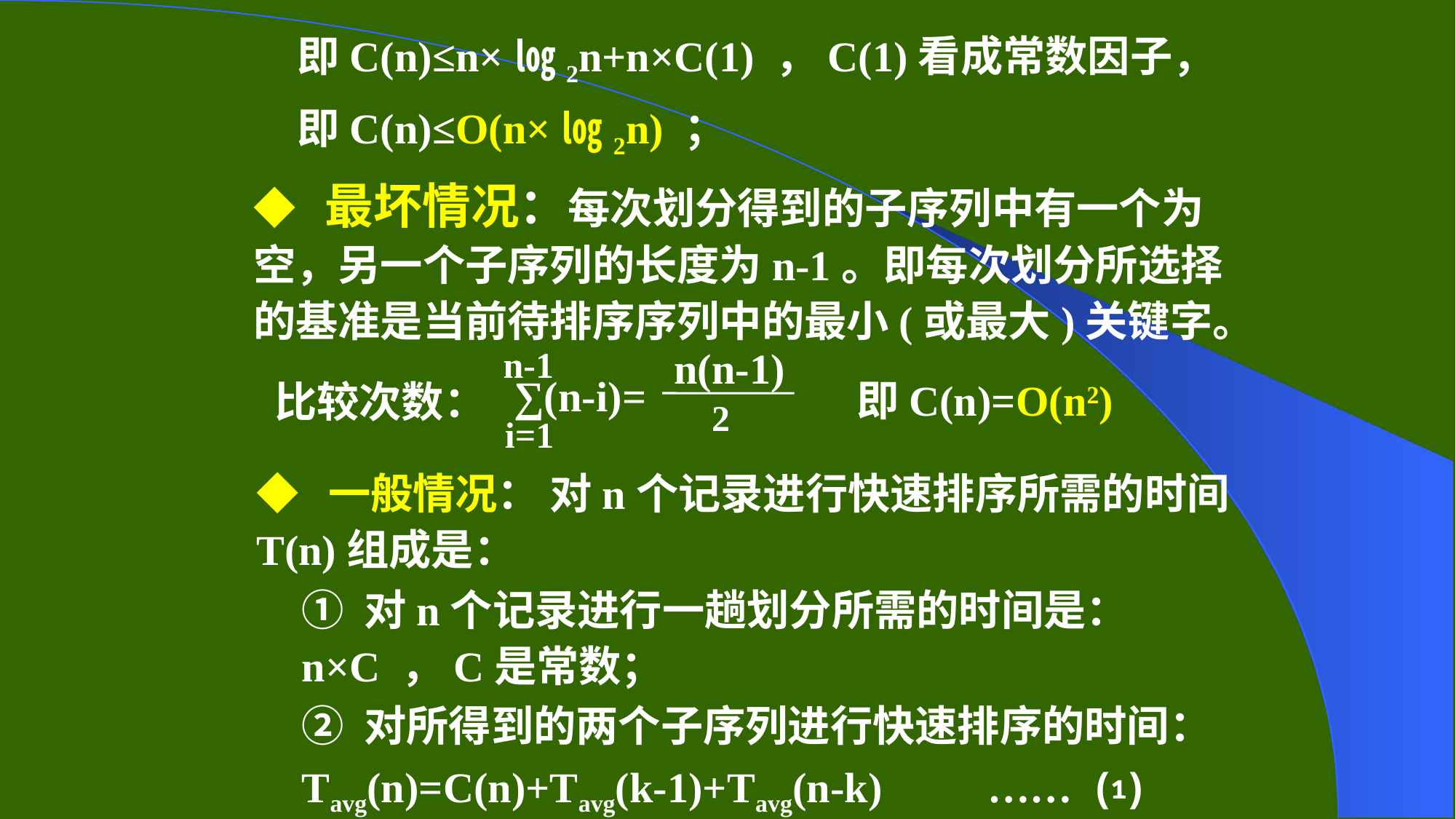

即C(n)≤n×㏒2n+n×C(1) ，C(1)看成常数因子，
即C(n)≤O(n×㏒2n) ；
◆  最坏情况：每次划分得到的子序列中有一个为空，另一个子序列的长度为n-1。即每次划分所选择的基准是当前待排序序列中的最小(或最大)关键字。
n-1
n(n-1)

2
∑(n-i)=
比较次数：
i=1
即C(n)=O(n2)
◆  一般情况： 对n个记录进行快速排序所需的时间T(n)组成是：
① 对n个记录进行一趟划分所需的时间是：n×C ，C是常数；
② 对所得到的两个子序列进行快速排序的时间：
Tavg(n)=C(n)+Tavg(k-1)+Tavg(n-k)          ……  ⑴